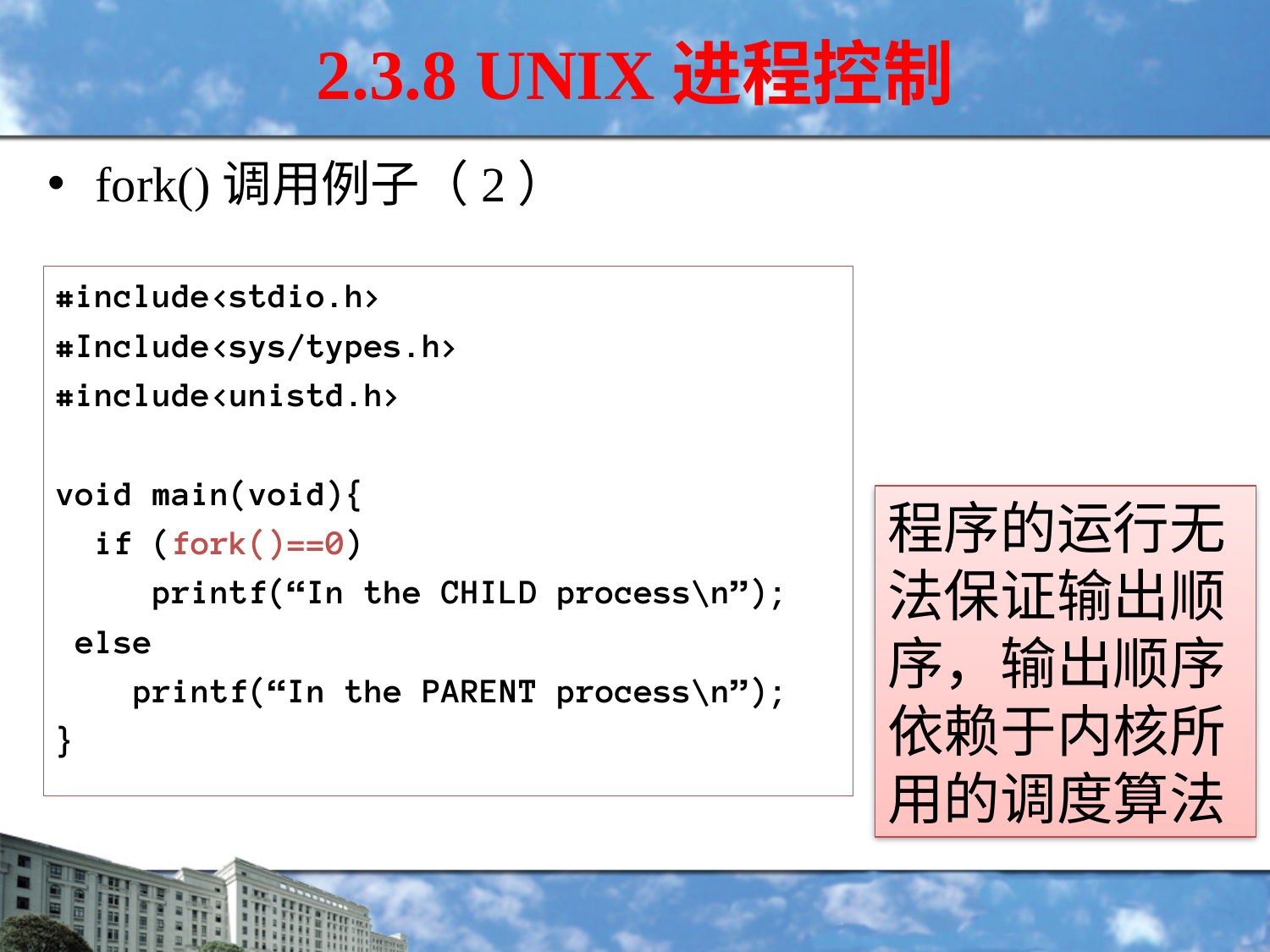

2.3.8 UNIX进程控制
fork()调用例子（2）
#include<stdio.h>
#Include<sys/types.h>
#include<unistd.h>

void main(void){
  if (fork()==0)
     printf(“In the CHILD process\n”);
 else
    printf(“In the PARENT process\n”);
}

程序的运行无法保证输出顺序，输出顺序依赖于内核所用的调度算法